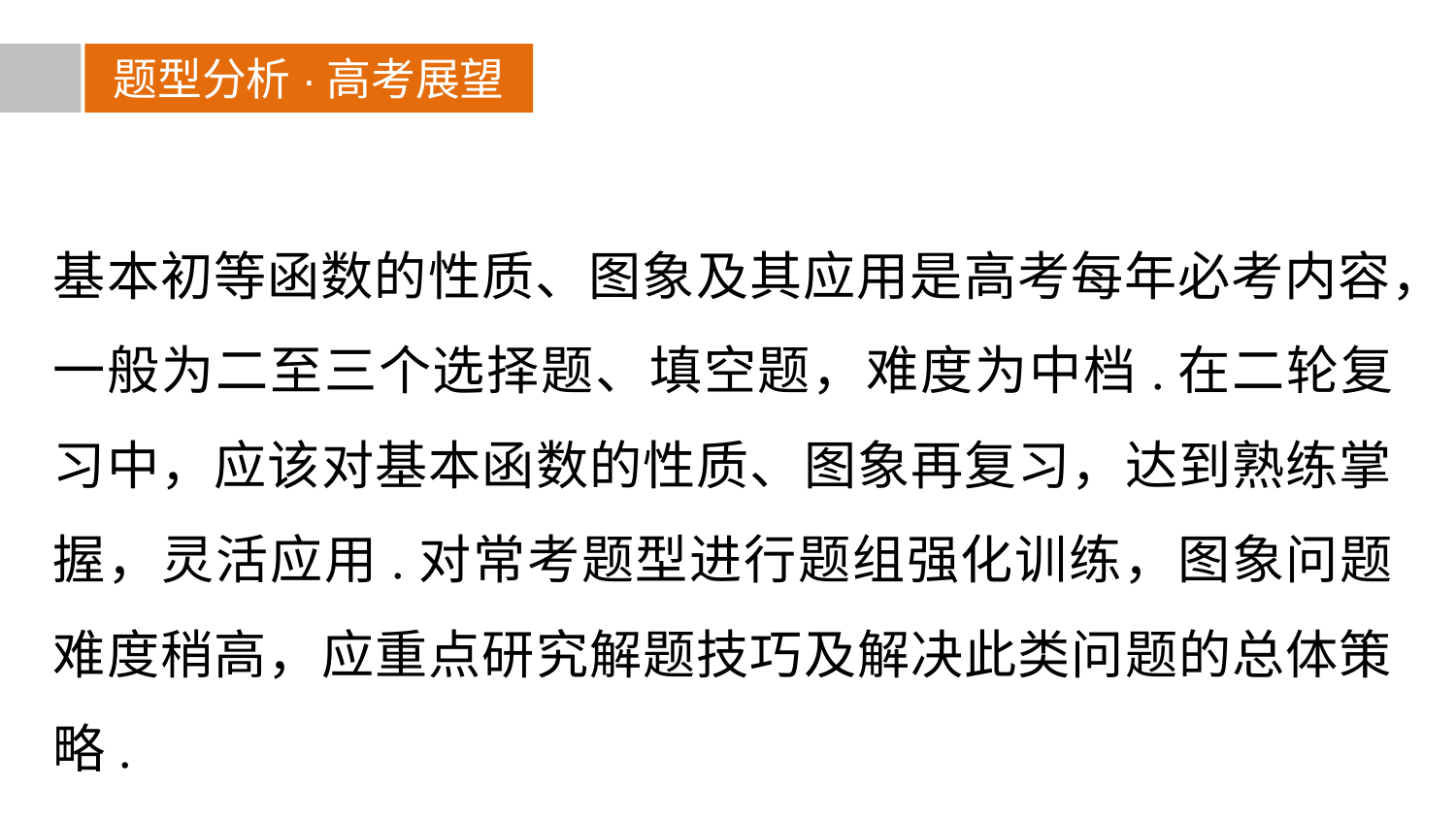

题型分析·高考展望
基本初等函数的性质、图象及其应用是高考每年必考内容，一般为二至三个选择题、填空题，难度为中档.在二轮复习中，应该对基本函数的性质、图象再复习，达到熟练掌握，灵活应用.对常考题型进行题组强化训练，图象问题难度稍高，应重点研究解题技巧及解决此类问题的总体策略.